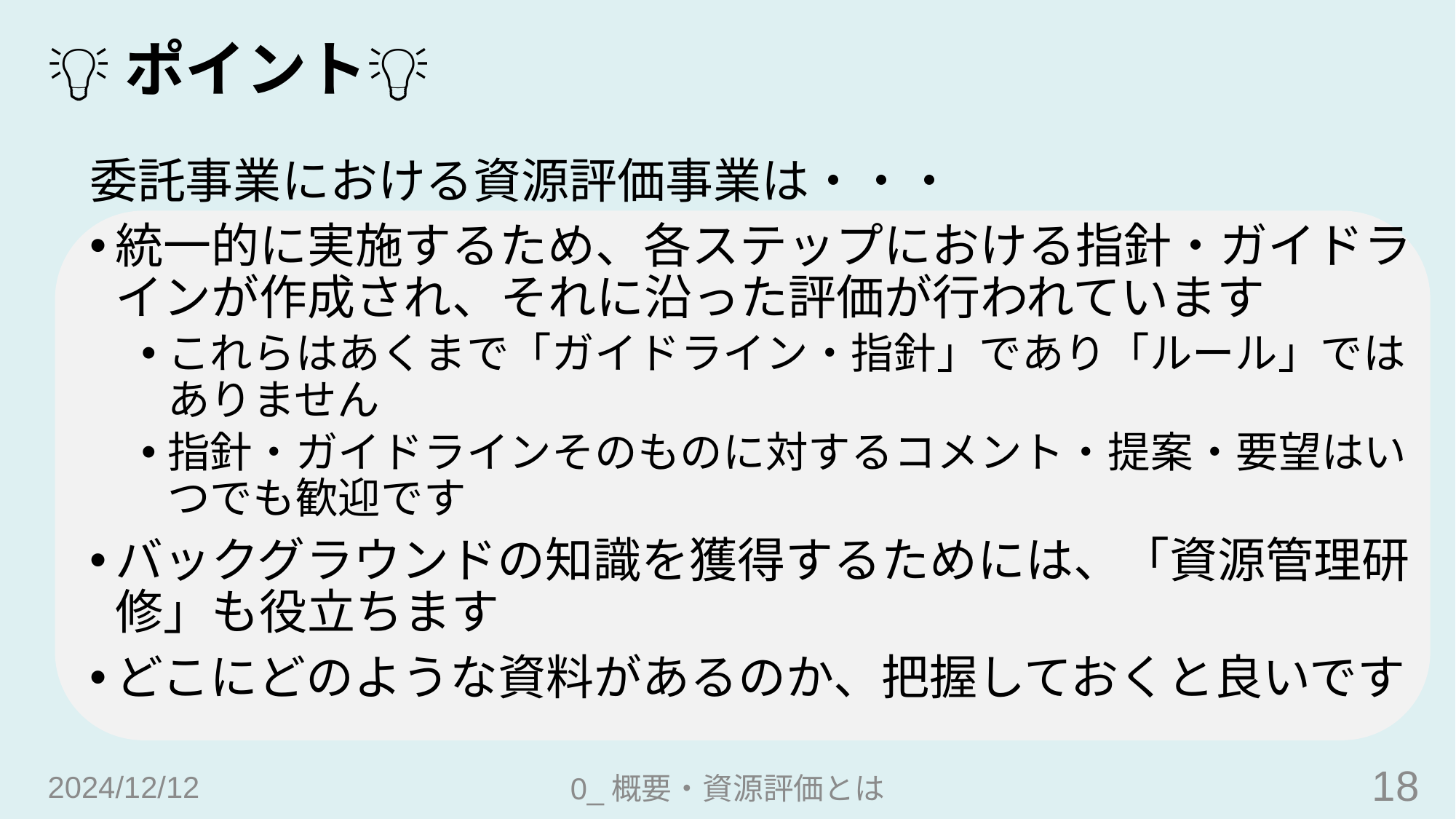

# 💡ポイント💡
委託事業における資源評価事業は・・・
統一的に実施するため、各ステップにおける指針・ガイドラインが作成され、それに沿った評価が行われています
これらはあくまで「ガイドライン・指針」であり「ルール」ではありません
指針・ガイドラインそのものに対するコメント・提案・要望はいつでも歓迎です
バックグラウンドの知識を獲得するためには、「資源管理研修」も役立ちます
どこにどのような資料があるのか、把握しておくと良いです

18
2024/12/12
0_概要・資源評価とは